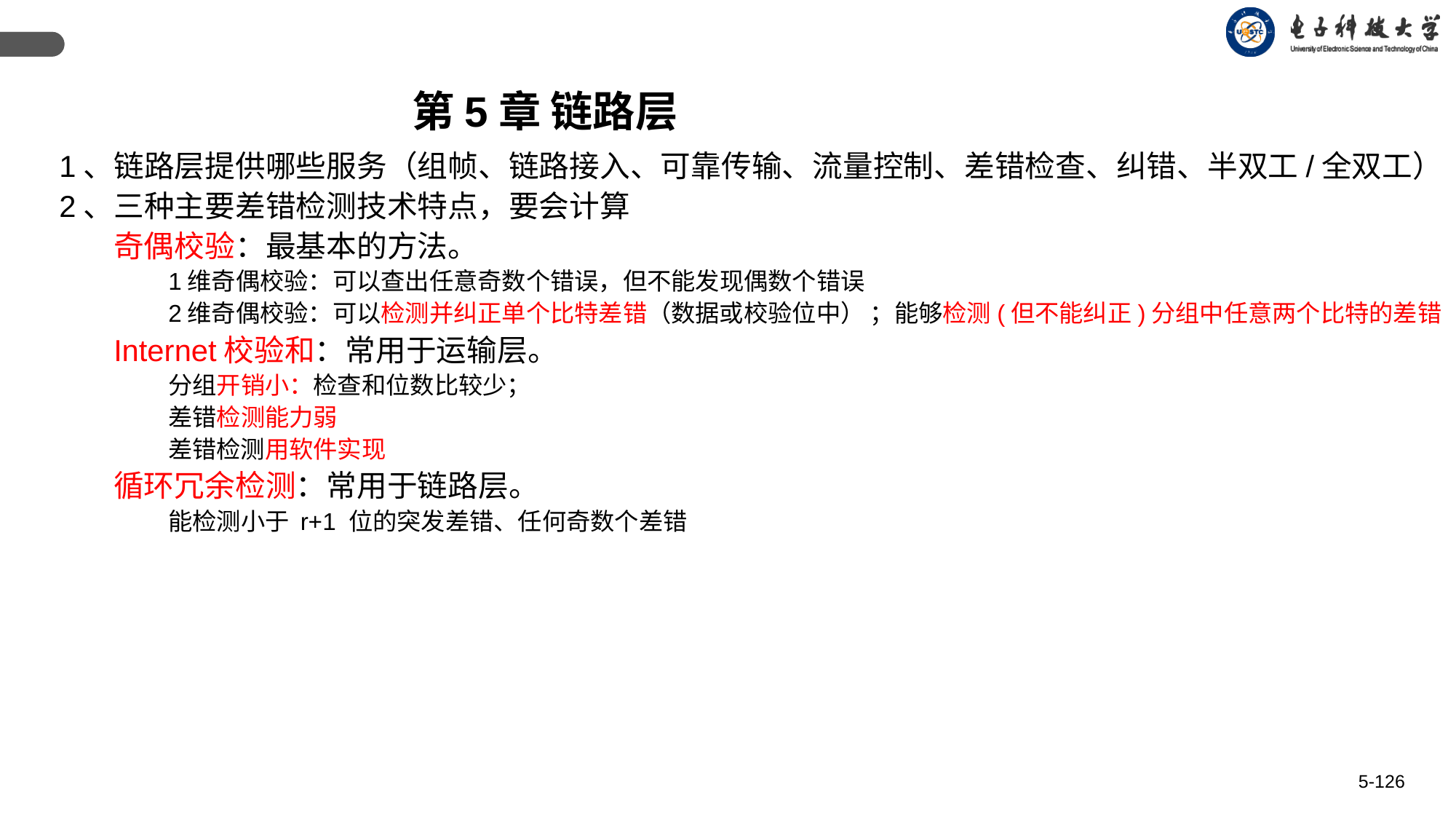

第5章 链路层
1、链路层提供哪些服务（组帧、链路接入、可靠传输、流量控制、差错检查、纠错、半双工/全双工）
2、三种主要差错检测技术特点，要会计算
奇偶校验：最基本的方法。
1维奇偶校验：可以查出任意奇数个错误，但不能发现偶数个错误
2维奇偶校验：可以检测并纠正单个比特差错（数据或校验位中） ；能够检测(但不能纠正)分组中任意两个比特的差错
Internet校验和：常用于运输层。
分组开销小：检查和位数比较少；
差错检测能力弱
差错检测用软件实现
循环冗余检测：常用于链路层。
能检测小于 r+1 位的突发差错、任何奇数个差错
5-126